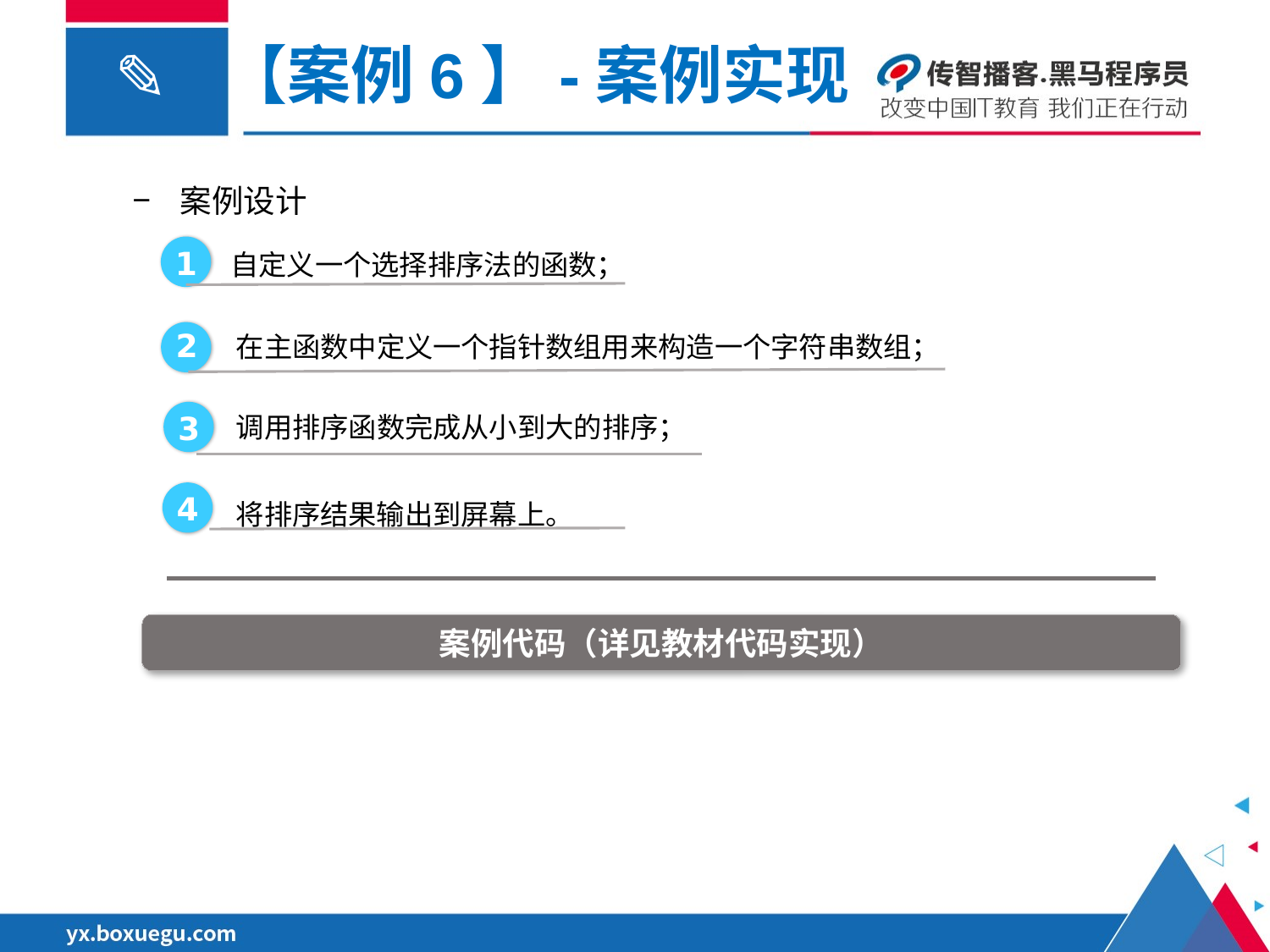

【案例6】-案例实现
案例设计
自定义一个选择排序法的函数；

1
在主函数中定义一个指针数组用来构造一个字符串数组；
2

调用排序函数完成从小到大的排序；

3
将排序结果输出到屏幕上。

4
案例代码（详见教材代码实现）